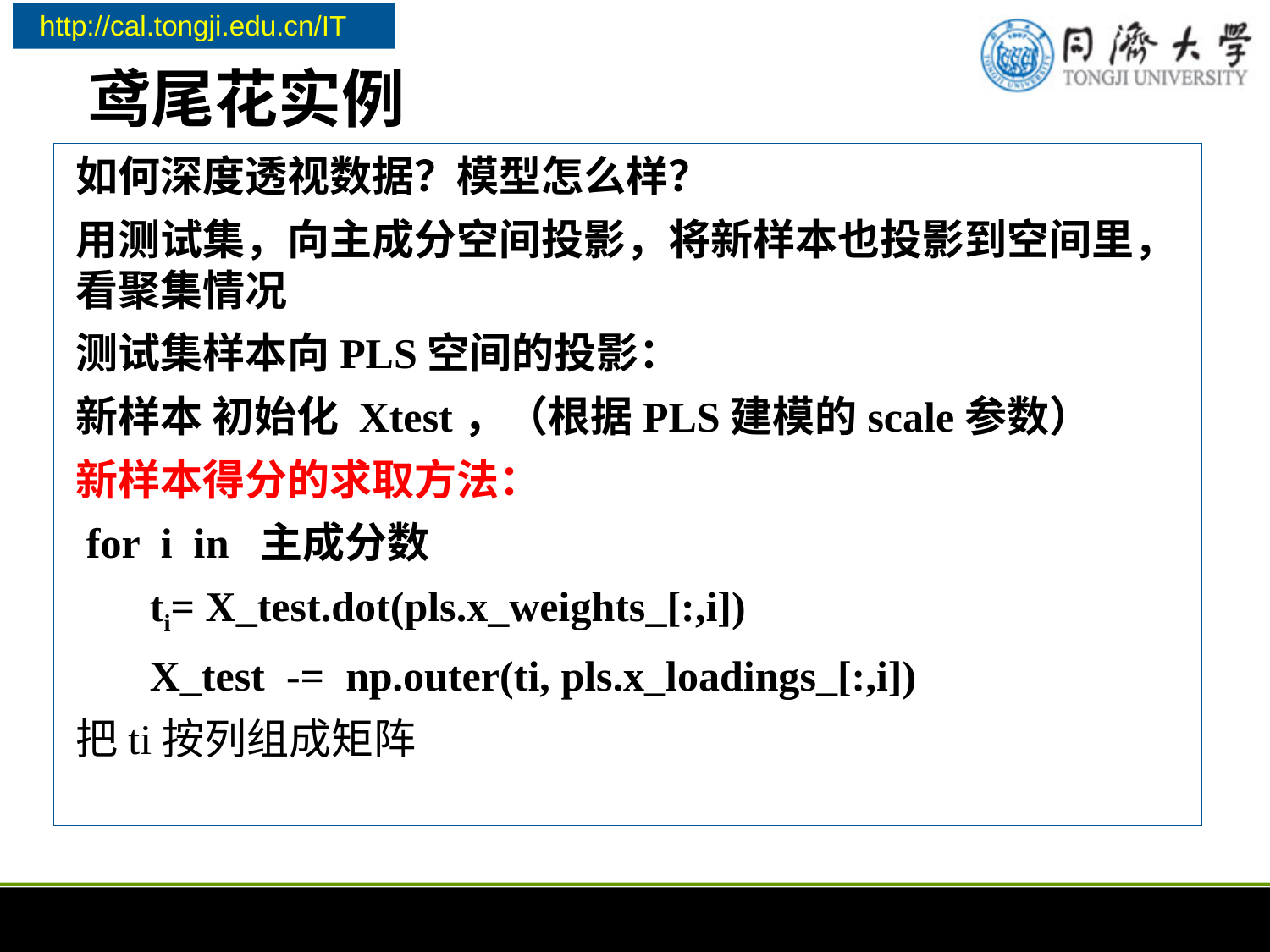

# 鸢尾花实例
如何深度透视数据？模型怎么样？
用测试集，向主成分空间投影，将新样本也投影到空间里，看聚集情况
测试集样本向PLS空间的投影：
新样本 初始化 Xtest，（根据PLS建模的scale参数）
新样本得分的求取方法：
 for  i  in  主成分数
       ti= X_test.dot(pls.x_weights_[:,i])
       X_test  -=  np.outer(ti, pls.x_loadings_[:,i])
把ti按列组成矩阵